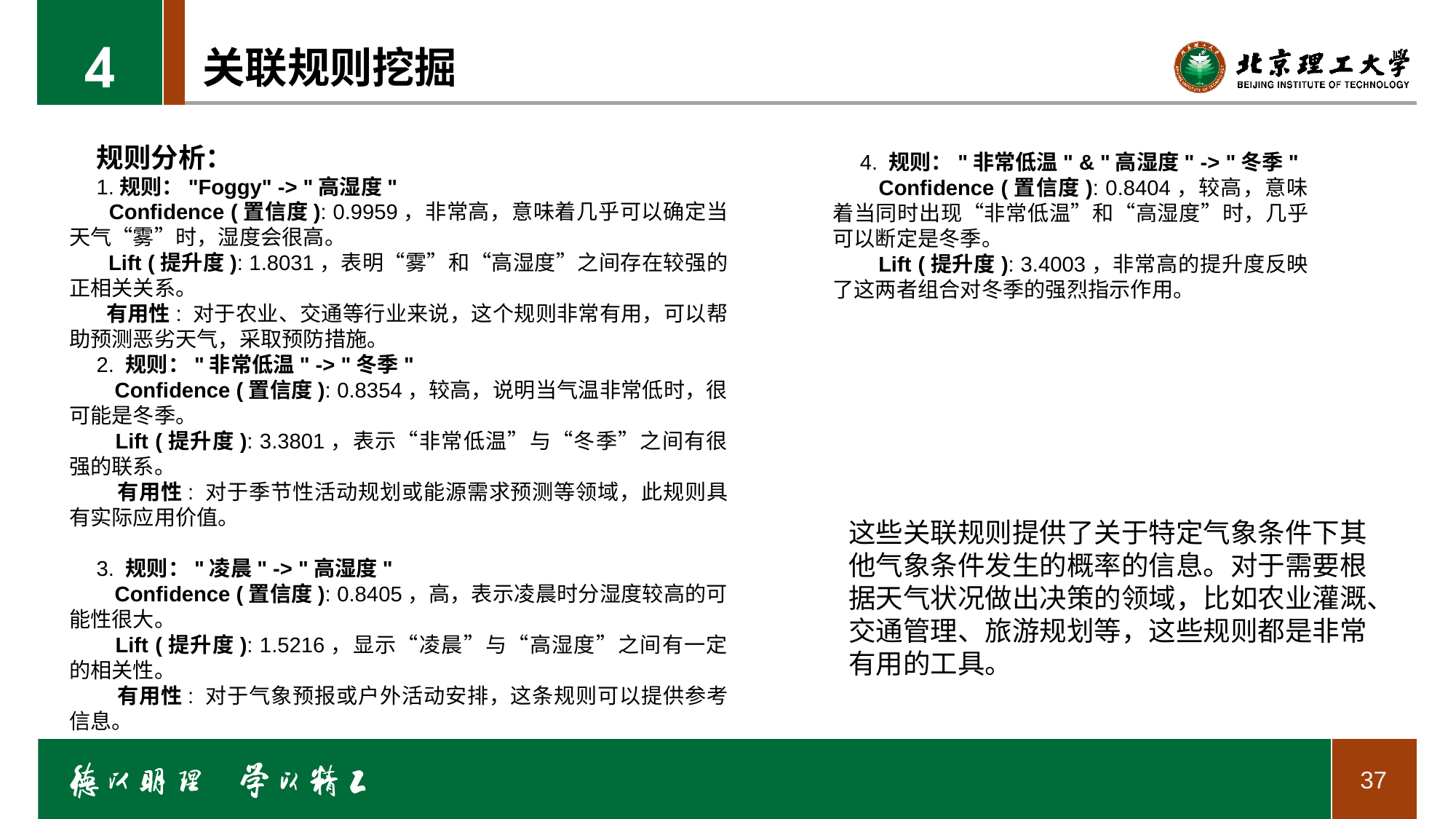

4
# 关联规则挖掘
规则分析：
1.规则："Foggy" -> "高湿度"
  Confidence (置信度): 0.9959，非常高，意味着几乎可以确定当天气“雾”时，湿度会很高。
  Lift (提升度): 1.8031，表明“雾”和“高湿度”之间存在较强的正相关关系。
 有用性: 对于农业、交通等行业来说，这个规则非常有用，可以帮助预测恶劣天气，采取预防措施。
2. 规则："非常低温" -> "冬季"
   Confidence (置信度): 0.8354，较高，说明当气温非常低时，很可能是冬季。
   Lift (提升度): 3.3801，表示“非常低温”与“冬季”之间有很强的联系。
   有用性: 对于季节性活动规划或能源需求预测等领域，此规则具有实际应用价值。

3. 规则："凌晨" -> "高湿度"
   Confidence (置信度): 0.8405，高，表示凌晨时分湿度较高的可能性很大。
   Lift (提升度): 1.5216，显示“凌晨”与“高湿度”之间有一定的相关性。
   有用性: 对于气象预报或户外活动安排，这条规则可以提供参考信息。

4. 规则："非常低温" & "高湿度" -> "冬季"
   Confidence (置信度): 0.8404，较高，意味着当同时出现“非常低温”和“高湿度”时，几乎可以断定是冬季。
   Lift (提升度): 3.4003，非常高的提升度反映了这两者组合对冬季的强烈指示作用。
这些关联规则提供了关于特定气象条件下其他气象条件发生的概率的信息。对于需要根据天气状况做出决策的领域，比如农业灌溉、交通管理、旅游规划等，这些规则都是非常有用的工具。